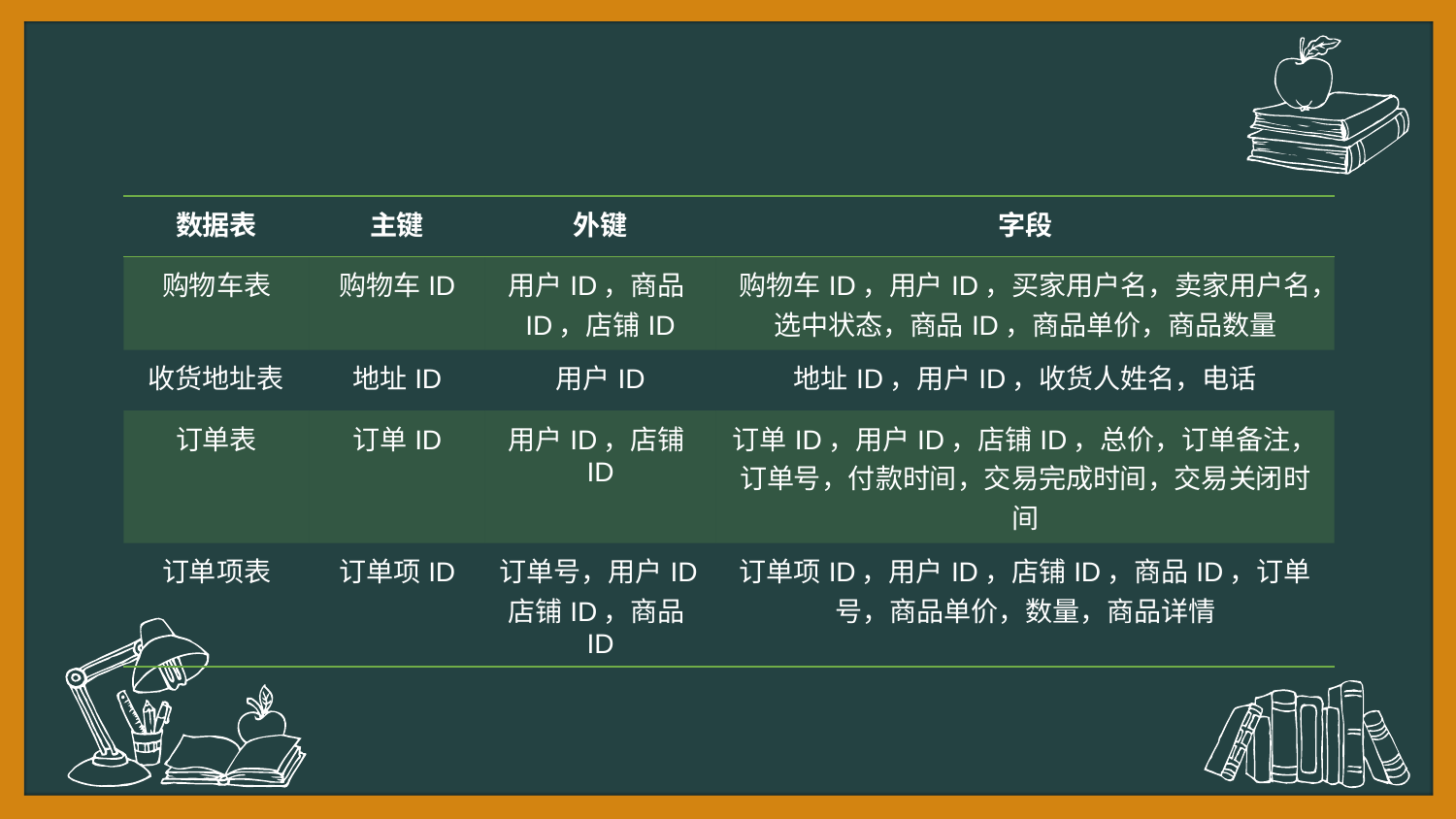

| 数据表 | 主键 | 外键 | 字段 |
| --- | --- | --- | --- |
| 购物车表 | 购物车ID | 用户ID，商品ID，店铺ID | 购物车ID，用户ID，买家用户名，卖家用户名，选中状态，商品ID，商品单价，商品数量 |
| 收货地址表 | 地址ID | 用户ID | 地址ID，用户ID，收货人姓名，电话 |
| 订单表 | 订单ID | 用户ID，店铺ID | 订单ID，用户ID，店铺ID，总价，订单备注，订单号，付款时间，交易完成时间，交易关闭时间 |
| 订单项表 | 订单项ID | 订单号，用户ID店铺ID，商品ID | 订单项ID，用户ID，店铺ID，商品ID，订单号，商品单价，数量，商品详情 |